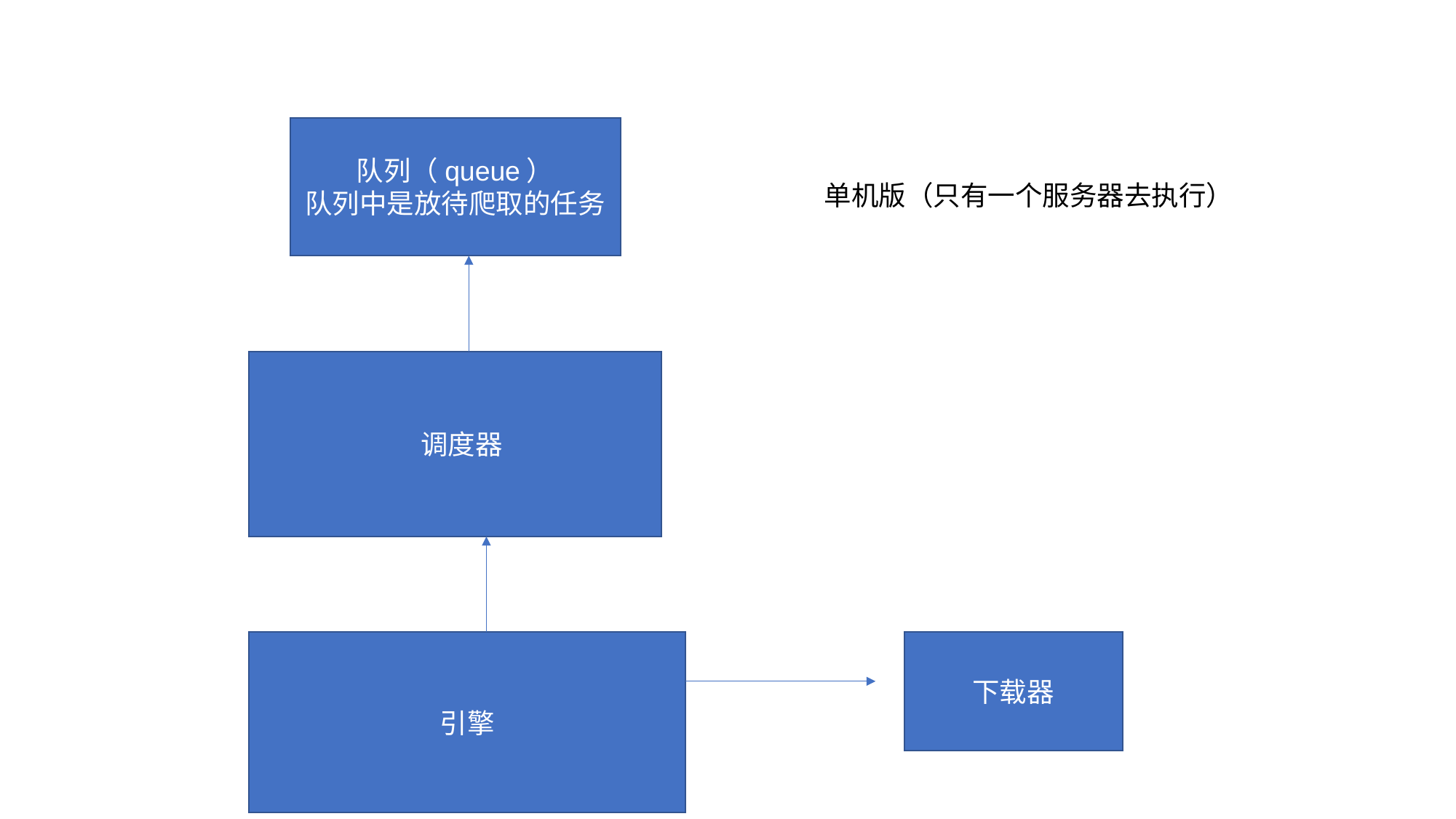

队列（queue）
队列中是放待爬取的任务
单机版（只有一个服务器去执行）
 调度器
引擎
下载器